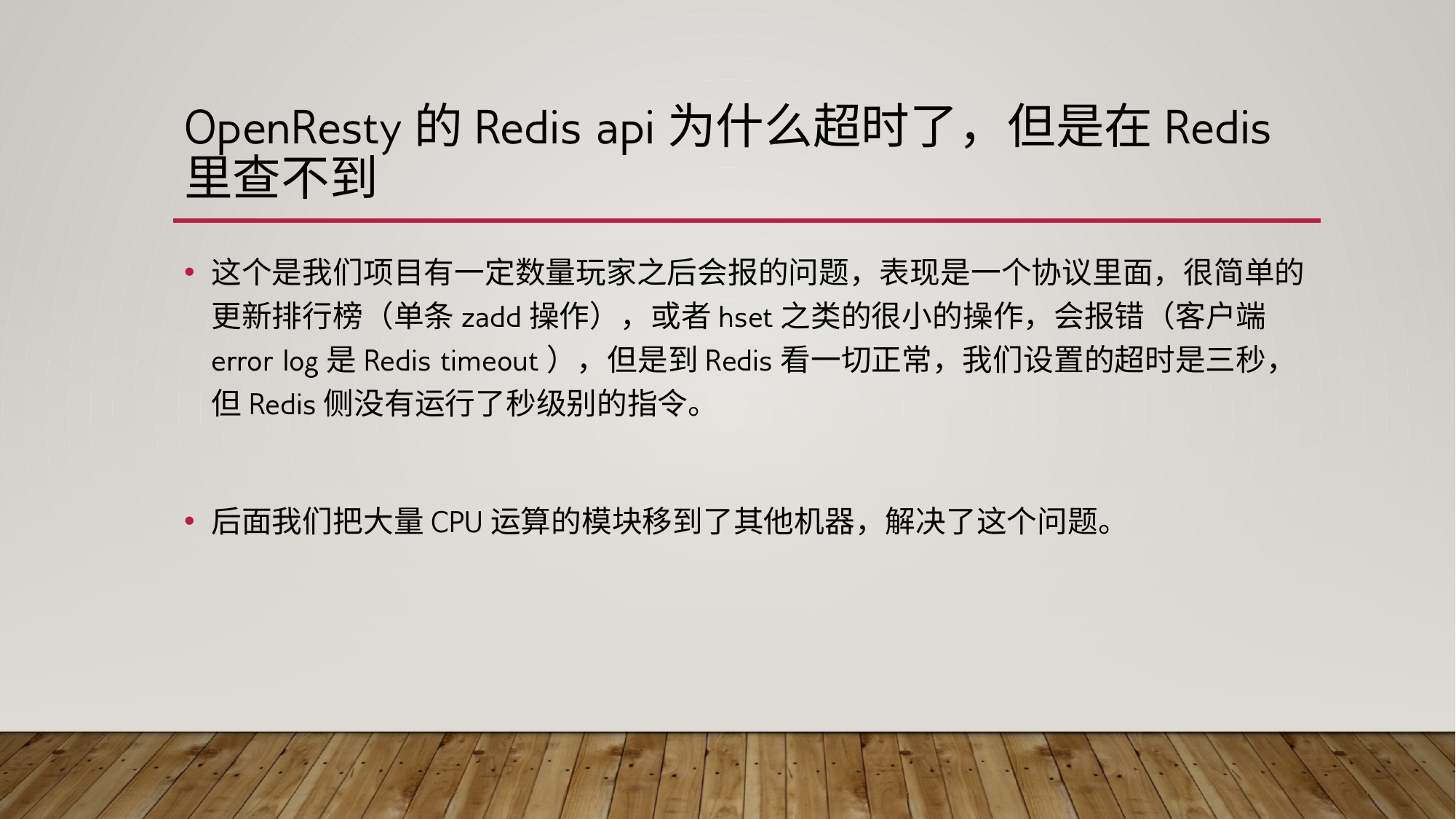

# OpenResty的Redis api为什么超时了，但是在Redis里查不到
这个是我们项目有一定数量玩家之后会报的问题，表现是一个协议里面，很简单的更新排行榜（单条zadd操作），或者hset之类的很小的操作，会报错（客户端error log是Redis timeout），但是到Redis看一切正常，我们设置的超时是三秒，但Redis侧没有运行了秒级别的指令。

后面我们把大量CPU运算的模块移到了其他机器，解决了这个问题。